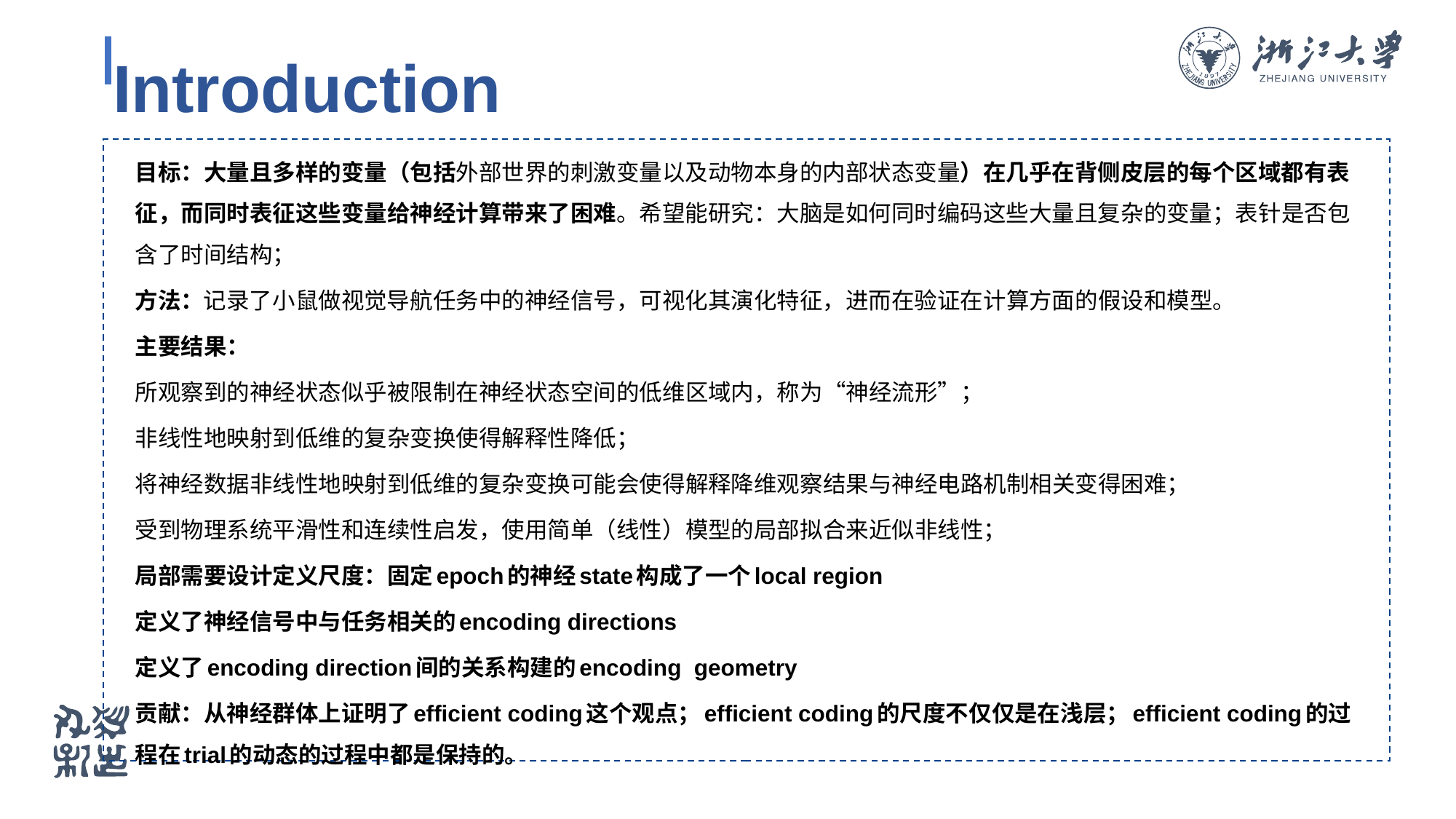

Introduction
目标：大量且多样的变量（包括外部世界的刺激变量以及动物本身的内部状态变量）在几乎在背侧皮层的每个区域都有表征，而同时表征这些变量给神经计算带来了困难。希望能研究：大脑是如何同时编码这些大量且复杂的变量；表针是否包含了时间结构；
方法：记录了小鼠做视觉导航任务中的神经信号，可视化其演化特征，进而在验证在计算方面的假设和模型。
主要结果：
所观察到的神经状态似乎被限制在神经状态空间的低维区域内，称为“神经流形”；
非线性地映射到低维的复杂变换使得解释性降低；
将神经数据非线性地映射到低维的复杂变换可能会使得解释降维观察结果与神经电路机制相关变得困难；
受到物理系统平滑性和连续性启发，使用简单（线性）模型的局部拟合来近似非线性；
局部需要设计定义尺度：固定epoch的神经state构成了一个local region
定义了神经信号中与任务相关的encoding directions
定义了encoding direction间的关系构建的encoding  geometry
贡献：从神经群体上证明了efficient coding这个观点；efficient coding的尺度不仅仅是在浅层；efficient coding的过程在trial的动态的过程中都是保持的。